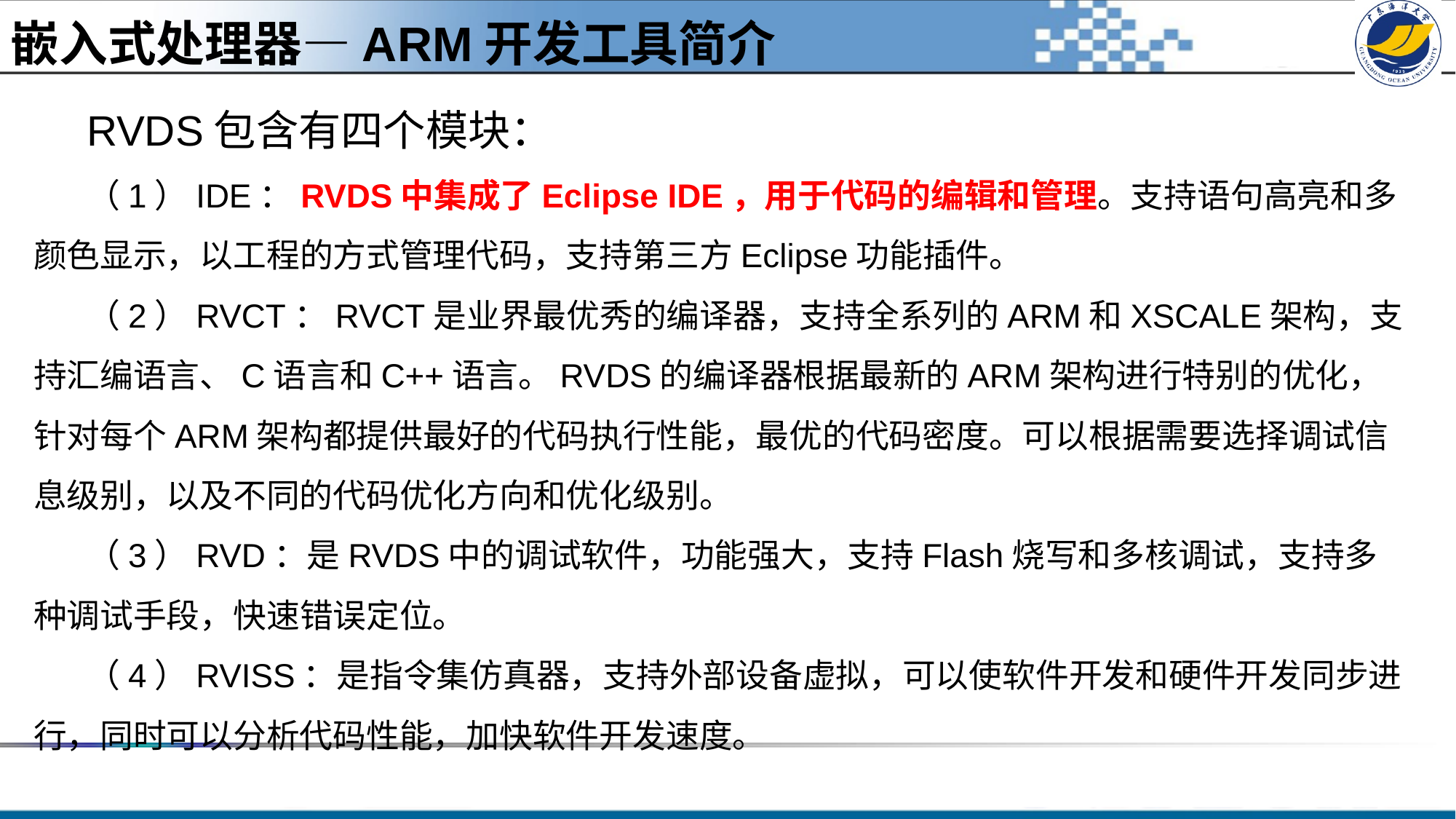

嵌入式处理器—ARM开发工具简介
RVDS包含有四个模块：
（1）IDE：RVDS中集成了Eclipse IDE，用于代码的编辑和管理。支持语句高亮和多颜色显示，以工程的方式管理代码，支持第三方Eclipse功能插件。
（2）RVCT：RVCT是业界最优秀的编译器，支持全系列的ARM和XSCALE架构，支持汇编语言、C语言和C++语言。RVDS的编译器根据最新的ARM架构进行特别的优化，针对每个ARM架构都提供最好的代码执行性能，最优的代码密度。可以根据需要选择调试信息级别，以及不同的代码优化方向和优化级别。
（3）RVD：是RVDS中的调试软件，功能强大，支持Flash烧写和多核调试，支持多种调试手段，快速错误定位。
（4）RVISS：是指令集仿真器，支持外部设备虚拟，可以使软件开发和硬件开发同步进行，同时可以分析代码性能，加快软件开发速度。
70